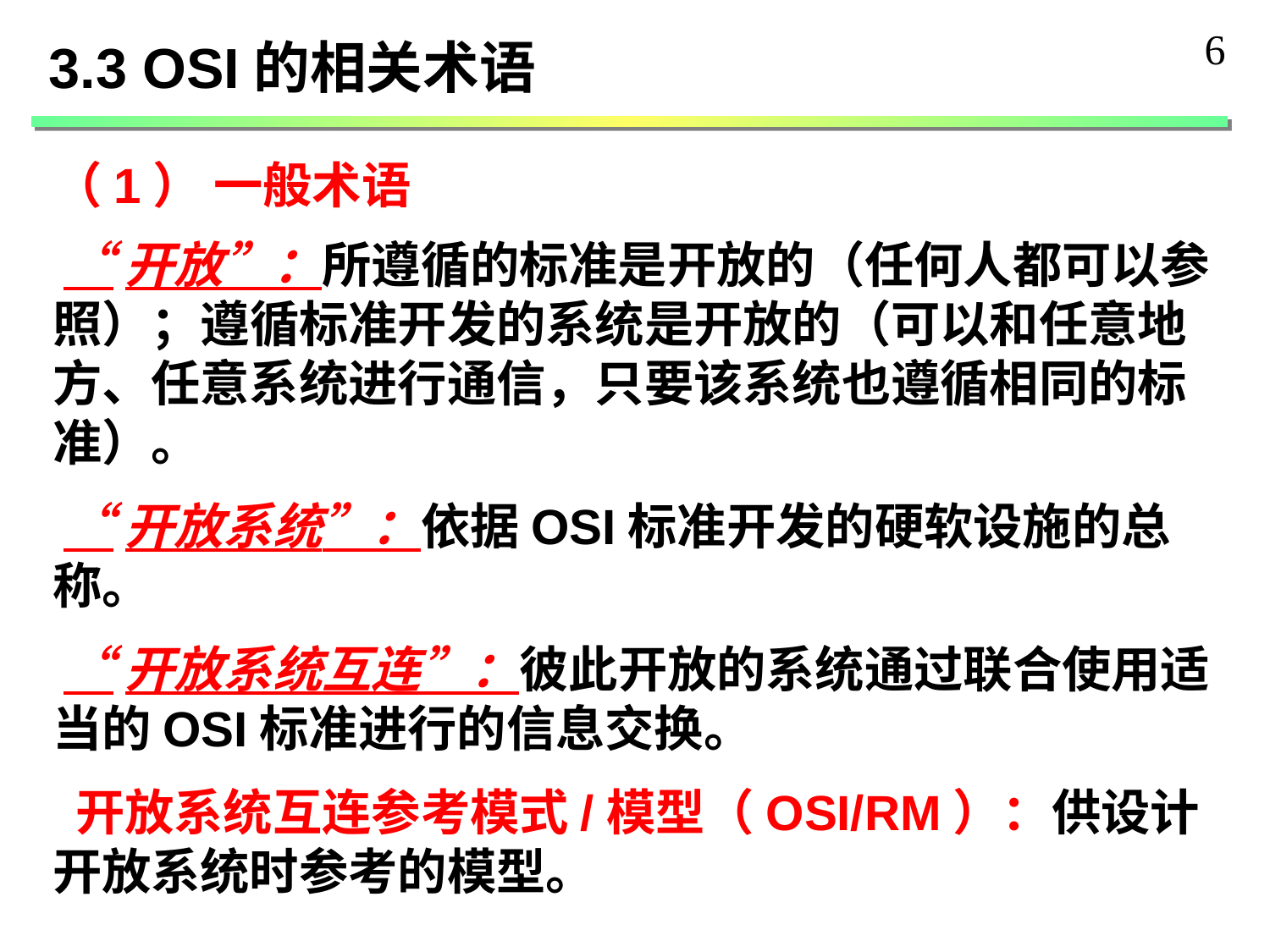

6
3.3 OSI的相关术语

（1） 一般术语
 “开放”：所遵循的标准是开放的（任何人都可以参照）；遵循标准开发的系统是开放的（可以和任意地方、任意系统进行通信，只要该系统也遵循相同的标准）。
 “开放系统”：依据OSI标准开发的硬软设施的总称。
 “开放系统互连”：彼此开放的系统通过联合使用适当的OSI标准进行的信息交换。
 开放系统互连参考模式/模型（OSI/RM）：供设计开放系统时参考的模型。